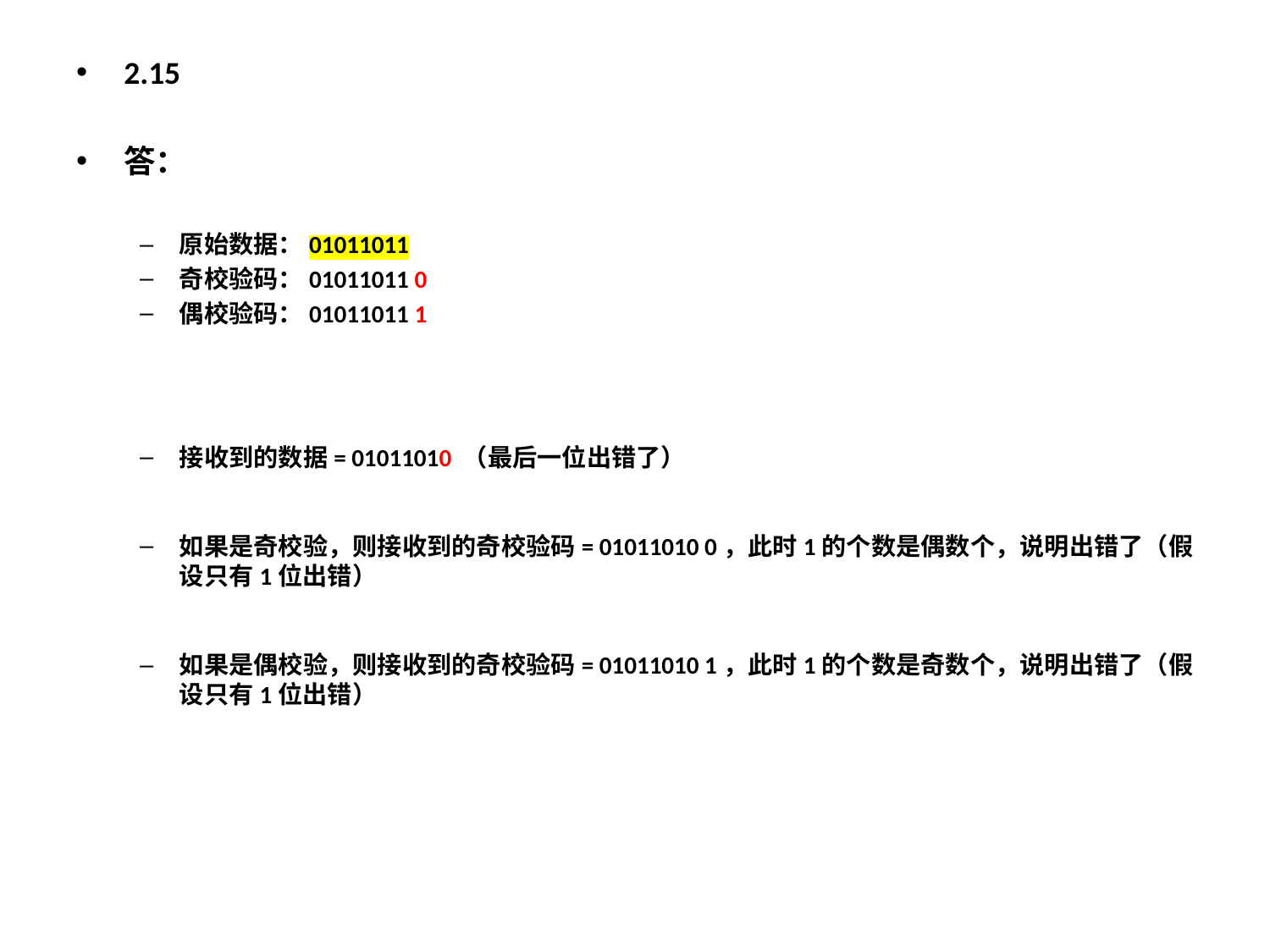

2.15

答：

原始数据：01011011
奇校验码：01011011 0
偶校验码：01011011 1

接收到的数据= 01011010 （最后一位出错了）

如果是奇校验，则接收到的奇校验码= 01011010 0，此时1的个数是偶数个，说明出错了（假设只有1位出错）

如果是偶校验，则接收到的奇校验码= 01011010 1，此时1的个数是奇数个，说明出错了（假设只有1位出错）